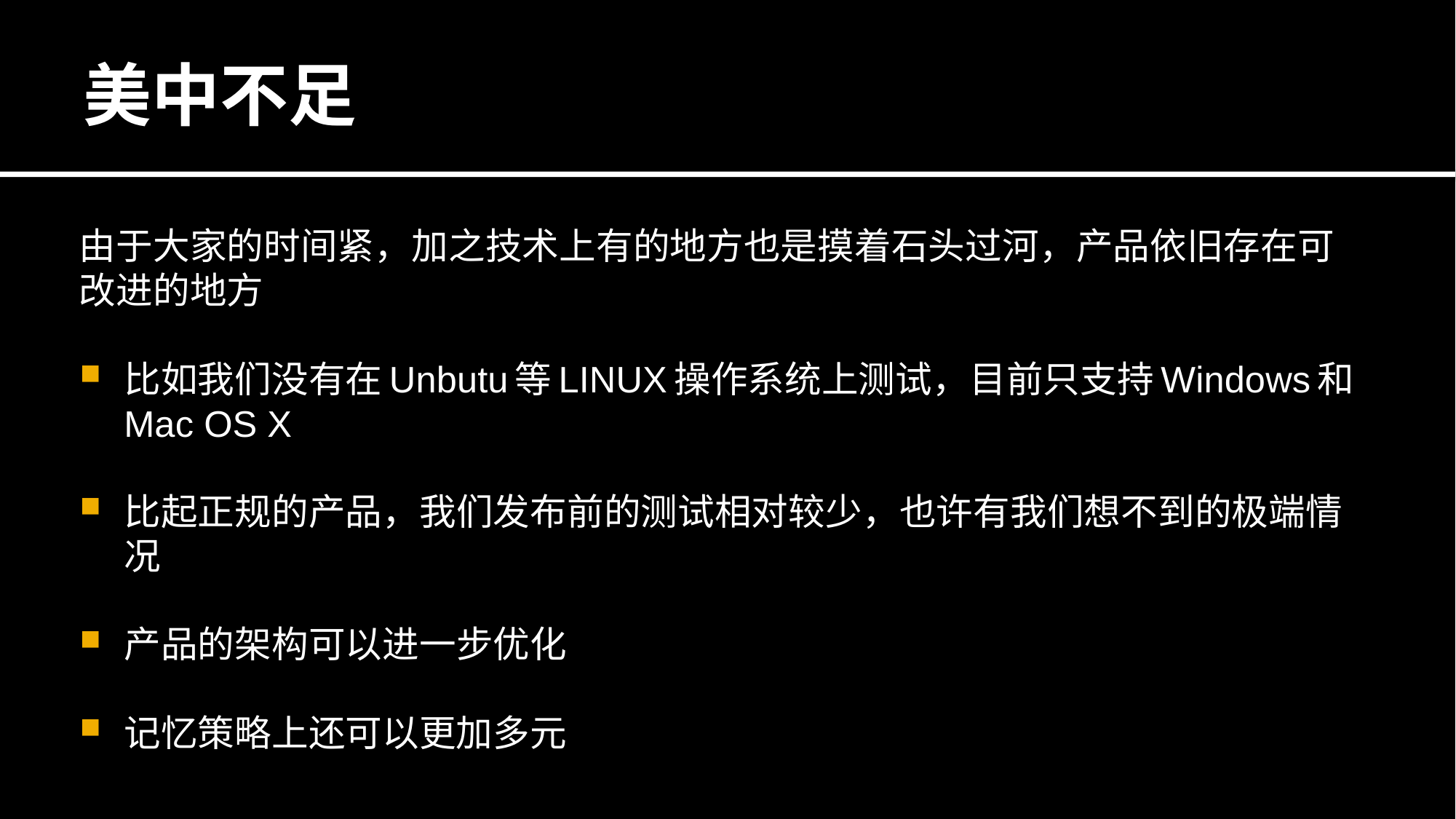

# 美中不足
由于大家的时间紧，加之技术上有的地方也是摸着石头过河，产品依旧存在可改进的地方

比如我们没有在Unbutu等LINUX操作系统上测试，目前只支持Windows和Mac OS X

比起正规的产品，我们发布前的测试相对较少，也许有我们想不到的极端情况

产品的架构可以进一步优化

记忆策略上还可以更加多元